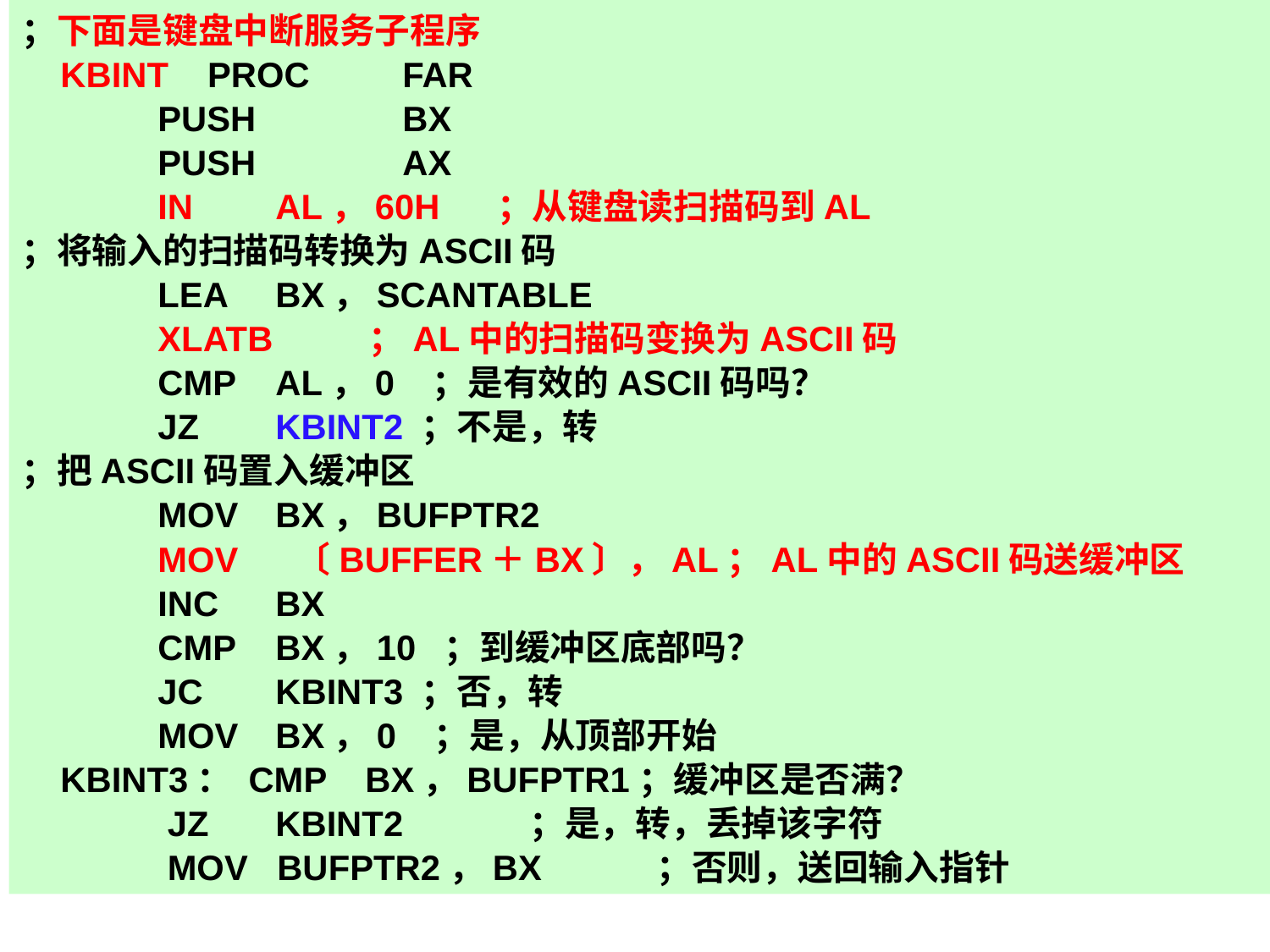

；下面是键盘中断服务子程序
    KBINT    PROC  	FAR
              PUSH    	BX
              PUSH    	AX
              IN      	AL，60H     ；从键盘读扫描码到AL
；将输入的扫描码转换为ASCII码
              LEA    	BX，SCANTABLE
              XLATB         ；AL中的扫描码变换为ASCII码
              CMP    	AL，0   ；是有效的ASCII码吗？
              JZ     	KBINT2 ；不是，转
；把ASCII码置入缓冲区
              MOV 	BX，BUFPTR2
              MOV     〔BUFFER＋BX〕，AL；AL中的ASCII码送缓冲区
              INC    	BX
              CMP   	BX，10  ；到缓冲区底部吗？
              JC      	KBINT3 ；否，转
              MOV   	BX，0   ；是，从顶部开始
    KBINT3： CMP    BX，BUFPTR1；缓冲区是否满？
               JZ     	KBINT2     	；是，转，丢掉该字符
               MOV   BUFPTR2，BX	；否则，送回输入指针
205